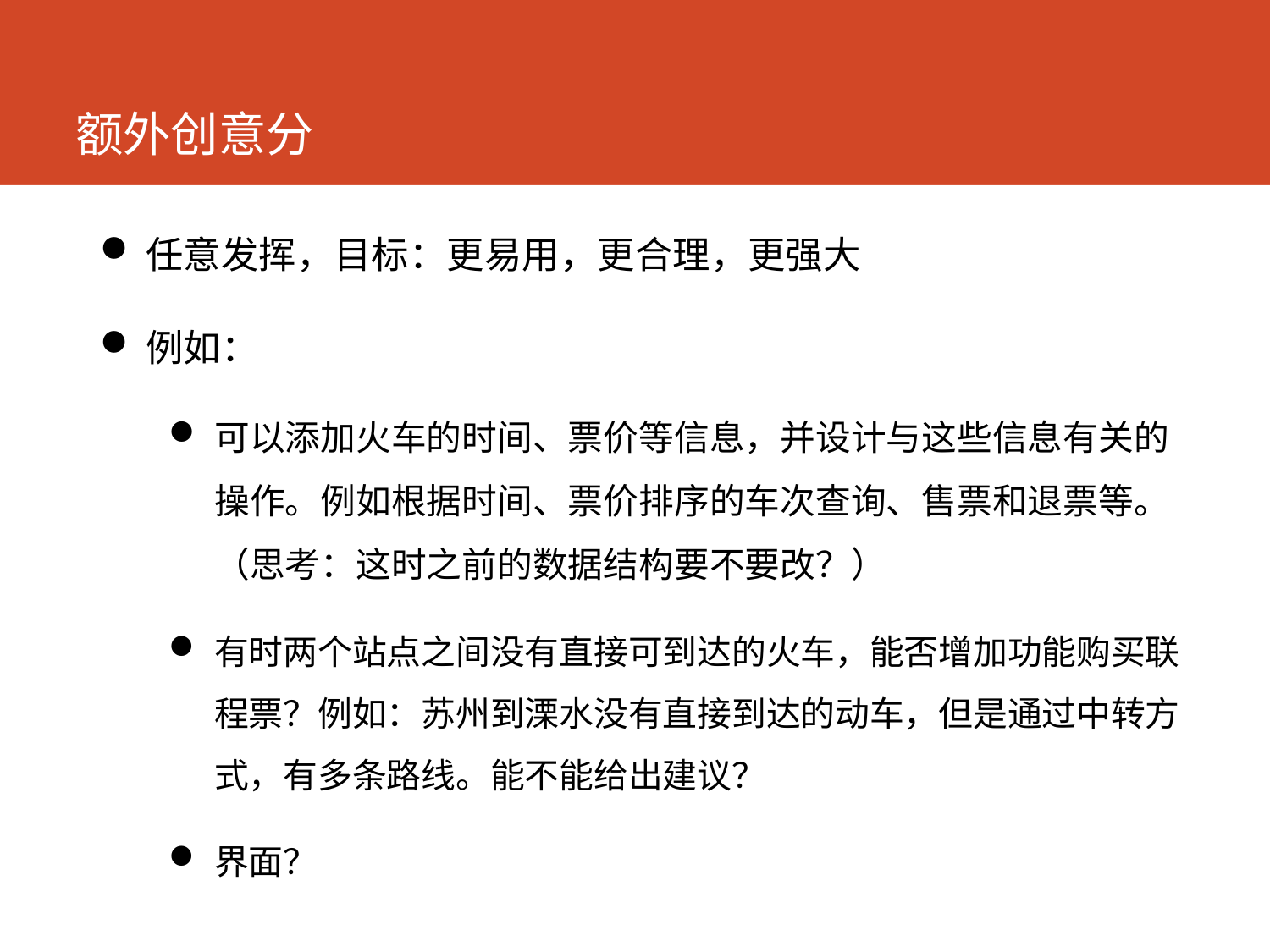

# 额外创意分
任意发挥，目标：更易用，更合理，更强大
例如：
可以添加火车的时间、票价等信息，并设计与这些信息有关的操作。例如根据时间、票价排序的车次查询、售票和退票等。（思考：这时之前的数据结构要不要改？）
有时两个站点之间没有直接可到达的火车，能否增加功能购买联程票？例如：苏州到溧水没有直接到达的动车，但是通过中转方式，有多条路线。能不能给出建议？
界面？